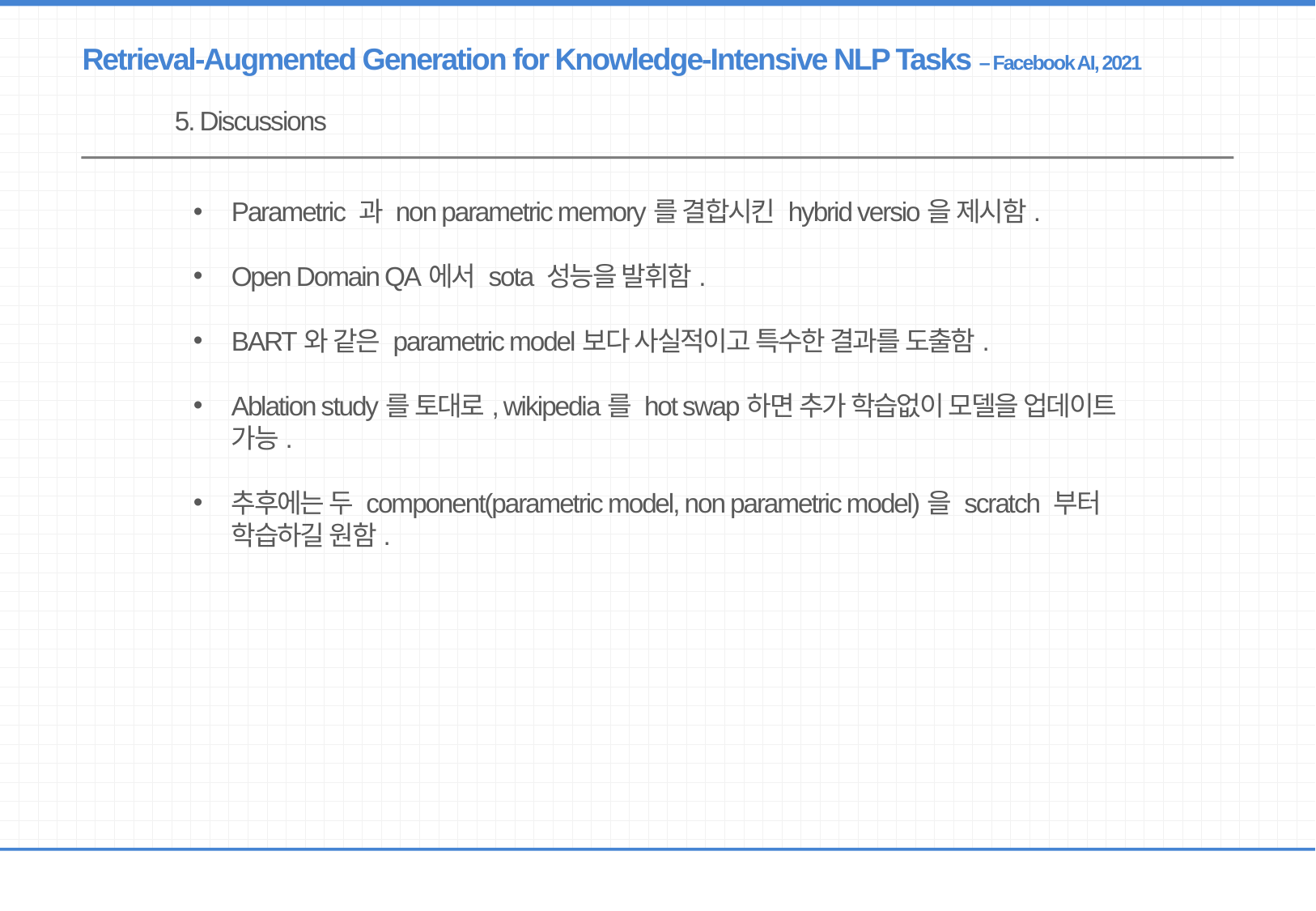

Retrieval-Augmented Generation for Knowledge-Intensive NLP Tasks – Facebook AI, 2021
5. Discussions

Parametric 과 non parametric memory를 결합시킨 hybrid versio을 제시함.

Open Domain QA에서 sota 성능을 발휘함.

BART와 같은 parametric model보다 사실적이고 특수한 결과를 도출함.

Ablation study를 토대로, wikipedia를 hot swap하면 추가 학습없이 모델을 업데이트 가능.

추후에는 두 component(parametric model, non parametric model)을 scratch 부터 학습하길 원함.